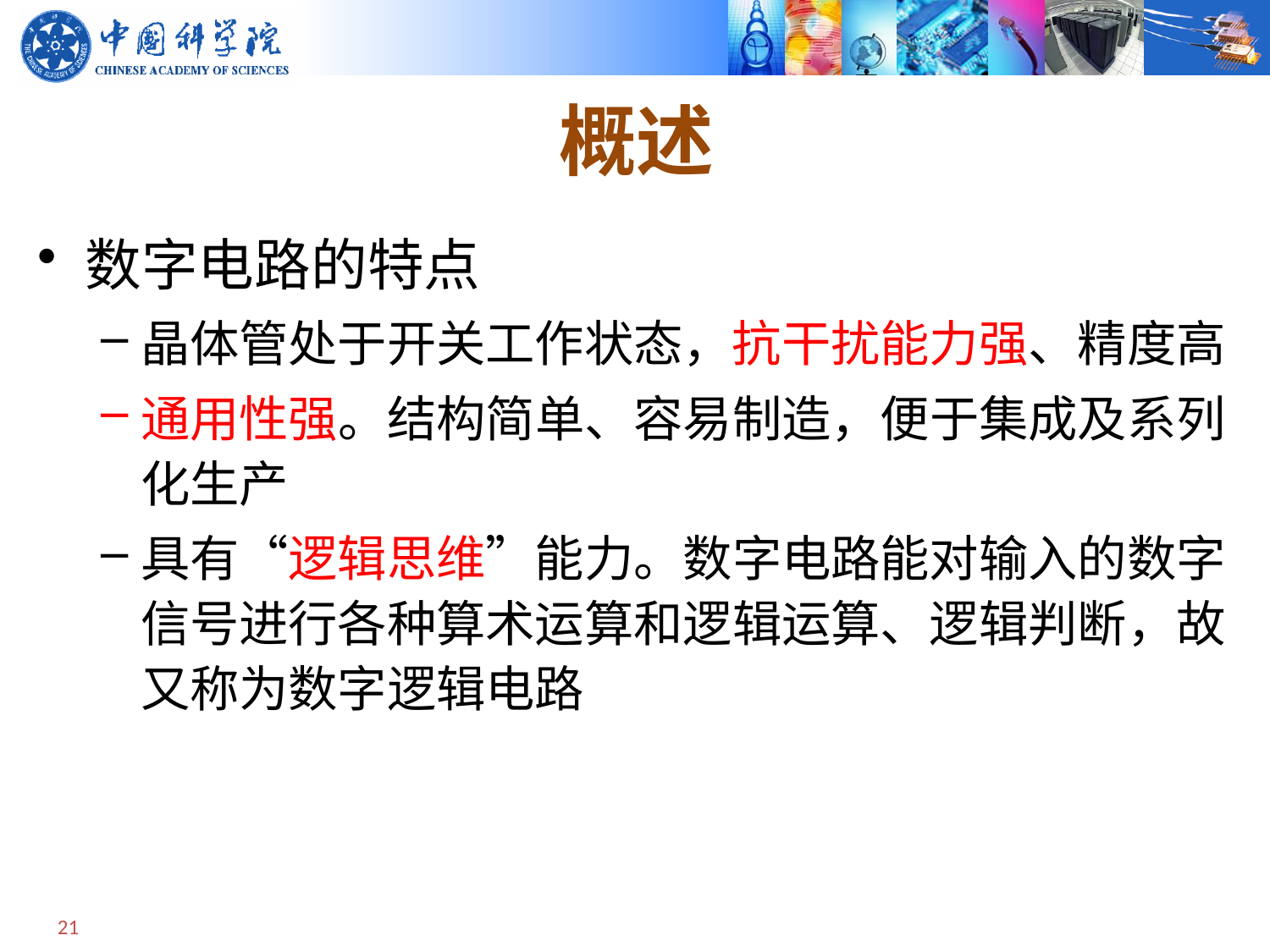

# 概述
数字电路的特点
晶体管处于开关工作状态，抗干扰能力强、精度高
通用性强。结构简单、容易制造，便于集成及系列化生产
具有“逻辑思维”能力。数字电路能对输入的数字信号进行各种算术运算和逻辑运算、逻辑判断，故又称为数字逻辑电路